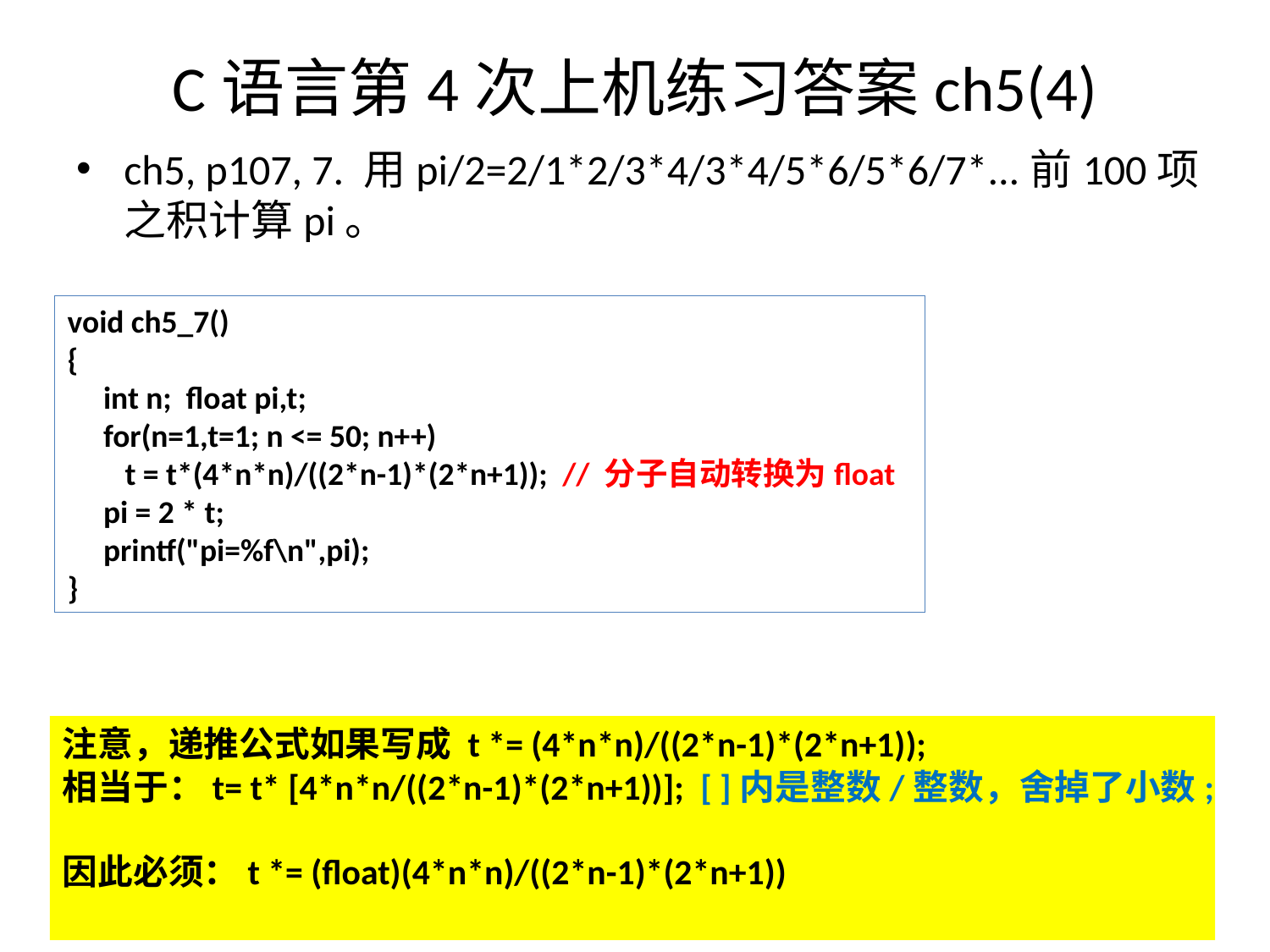

# C语言第4次上机练习答案ch5(4)
ch5, p107, 7. 用pi/2=2/1*2/3*4/3*4/5*6/5*6/7*...前100项之积计算pi。

void ch5_7()
{
     int n;  float pi,t;
     for(n=1,t=1; n <= 50; n++)
        t = t*(4*n*n)/((2*n-1)*(2*n+1));  // 分子自动转换为float
     pi = 2 * t;
     printf("pi=%f\n",pi);
}
注意，递推公式如果写成 t *= (4*n*n)/((2*n-1)*(2*n+1));
相当于：t= t* [4*n*n/((2*n-1)*(2*n+1))];  [ ]内是整数/整数，舍掉了小数;
因此必须：t *= (float)(4*n*n)/((2*n-1)*(2*n+1))